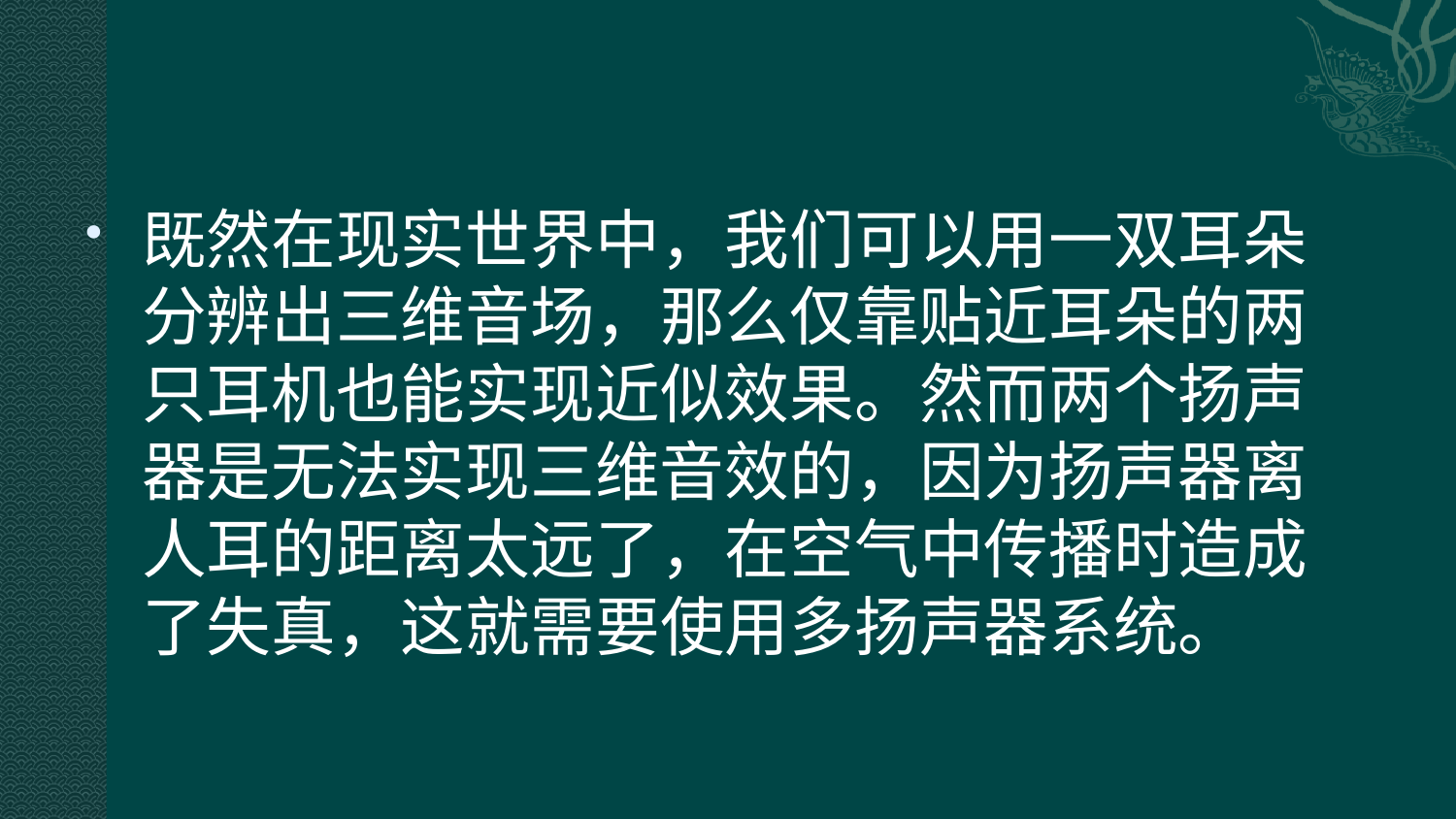

#
既然在现实世界中，我们可以用一双耳朵分辨出三维音场，那么仅靠贴近耳朵的两只耳机也能实现近似效果。然而两个扬声器是无法实现三维音效的，因为扬声器离人耳的距离太远了，在空气中传播时造成了失真，这就需要使用多扬声器系统。